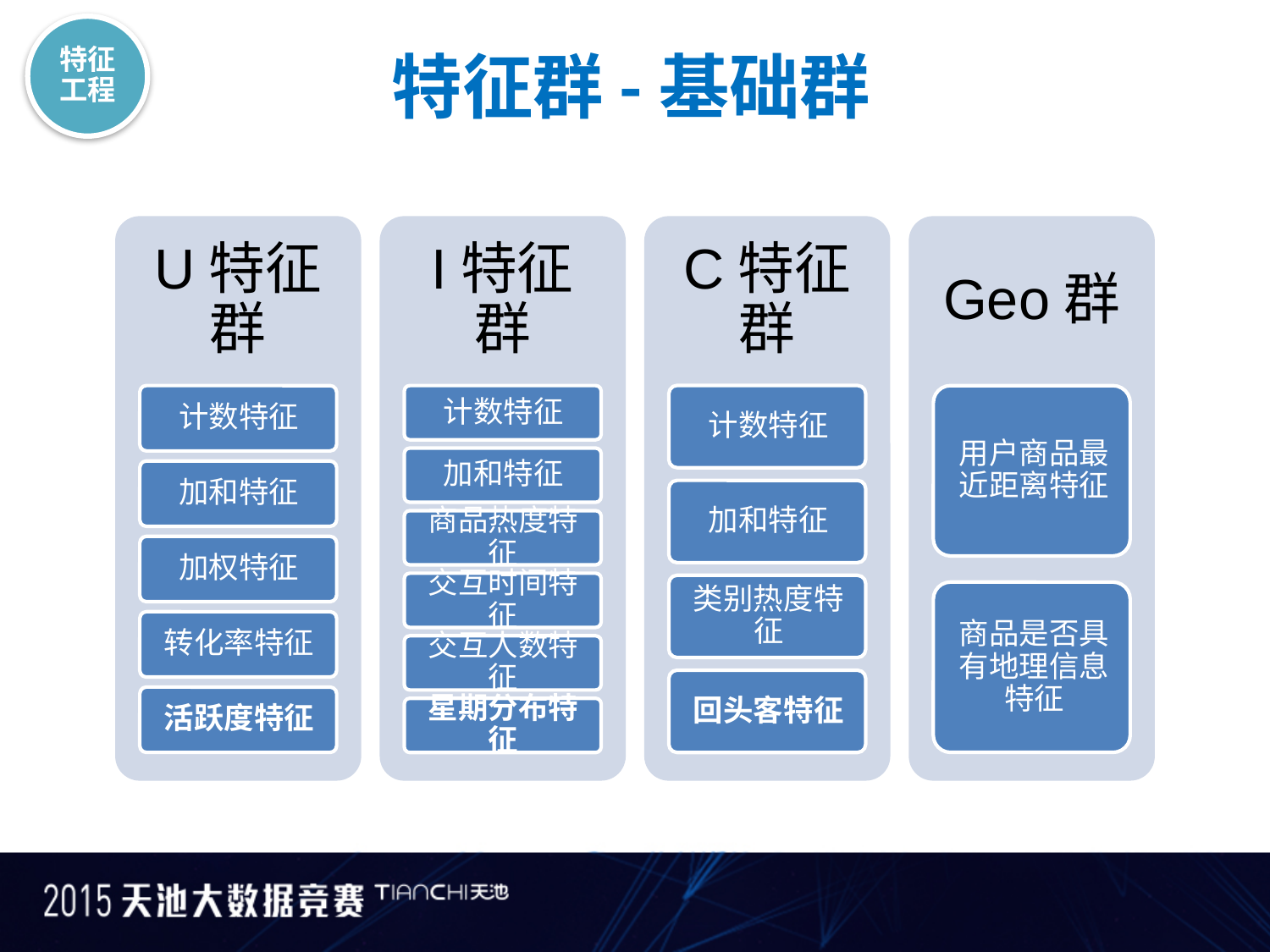

特征工程
特征群-基础群
U特征群
计数特征
加和特征
加权特征
转化率特征
活跃度特征
I特征群
计数特征
加和特征
商品热度特征
交互时间特征
交互人数特征
星期分布特征
C特征群
计数特征
加和特征
类别热度特征
回头客特征
Geo群
用户商品最近距离特征
商品是否具有地理信息特征